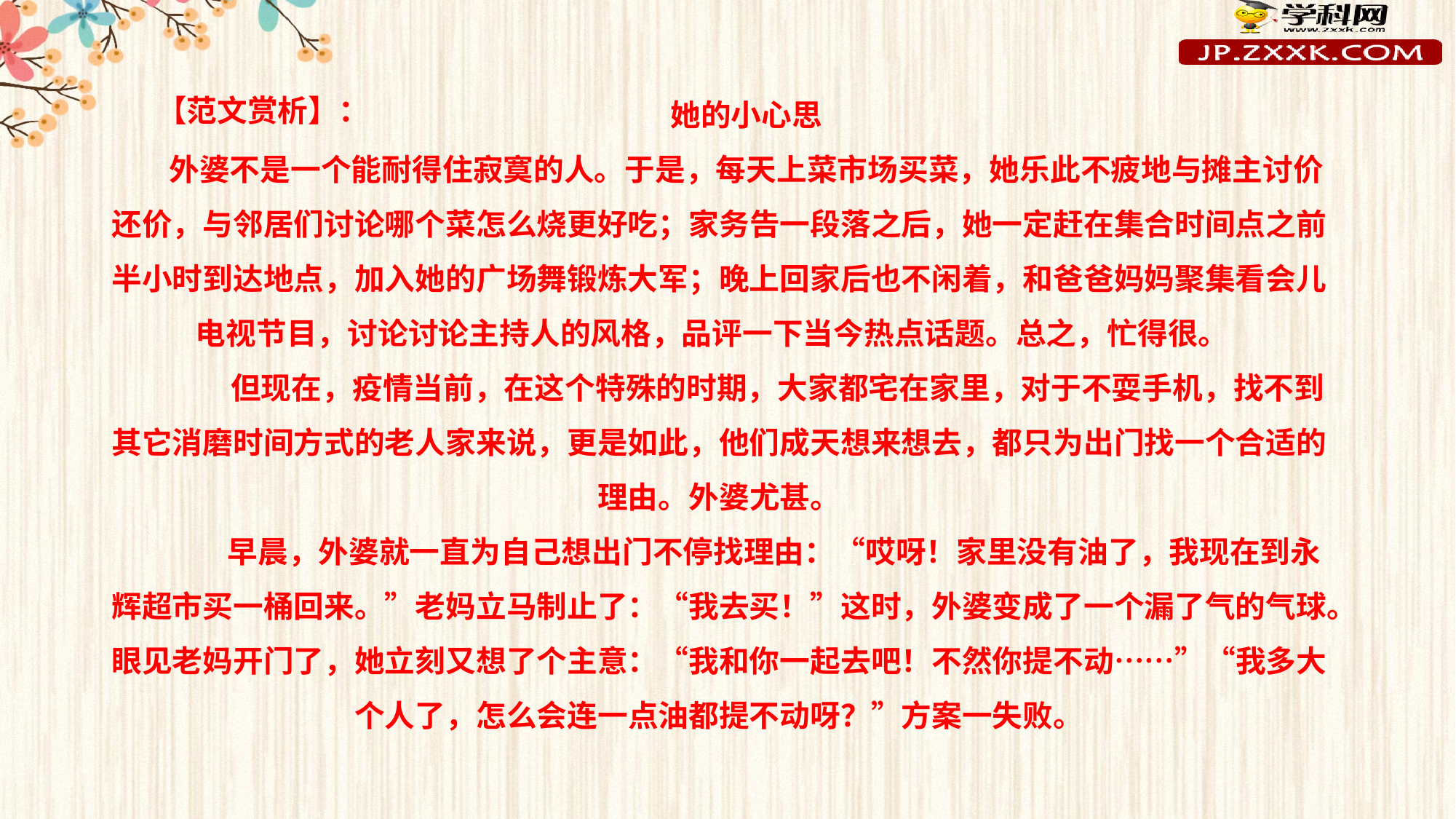

她的小心思
外婆不是一个能耐得住寂寞的人。于是，每天上菜市场买菜，她乐此不疲地与摊主讨价还价，与邻居们讨论哪个菜怎么烧更好吃；家务告一段落之后，她一定赶在集合时间点之前半小时到达地点，加入她的广场舞锻炼大军；晚上回家后也不闲着，和爸爸妈妈聚集看会儿电视节目，讨论讨论主持人的风格，品评一下当今热点话题。总之，忙得很。
        但现在，疫情当前，在这个特殊的时期，大家都宅在家里，对于不耍手机，找不到其它消磨时间方式的老人家来说，更是如此，他们成天想来想去，都只为出门找一个合适的理由。外婆尤甚。
       早晨，外婆就一直为自己想出门不停找理由：“哎呀！家里没有油了，我现在到永辉超市买一桶回来。”老妈立马制止了：“我去买！”这时，外婆变成了一个漏了气的气球。眼见老妈开门了，她立刻又想了个主意：“我和你一起去吧！不然你提不动……”“我多大个人了，怎么会连一点油都提不动呀？”方案一失败。
#
【范文赏析】：